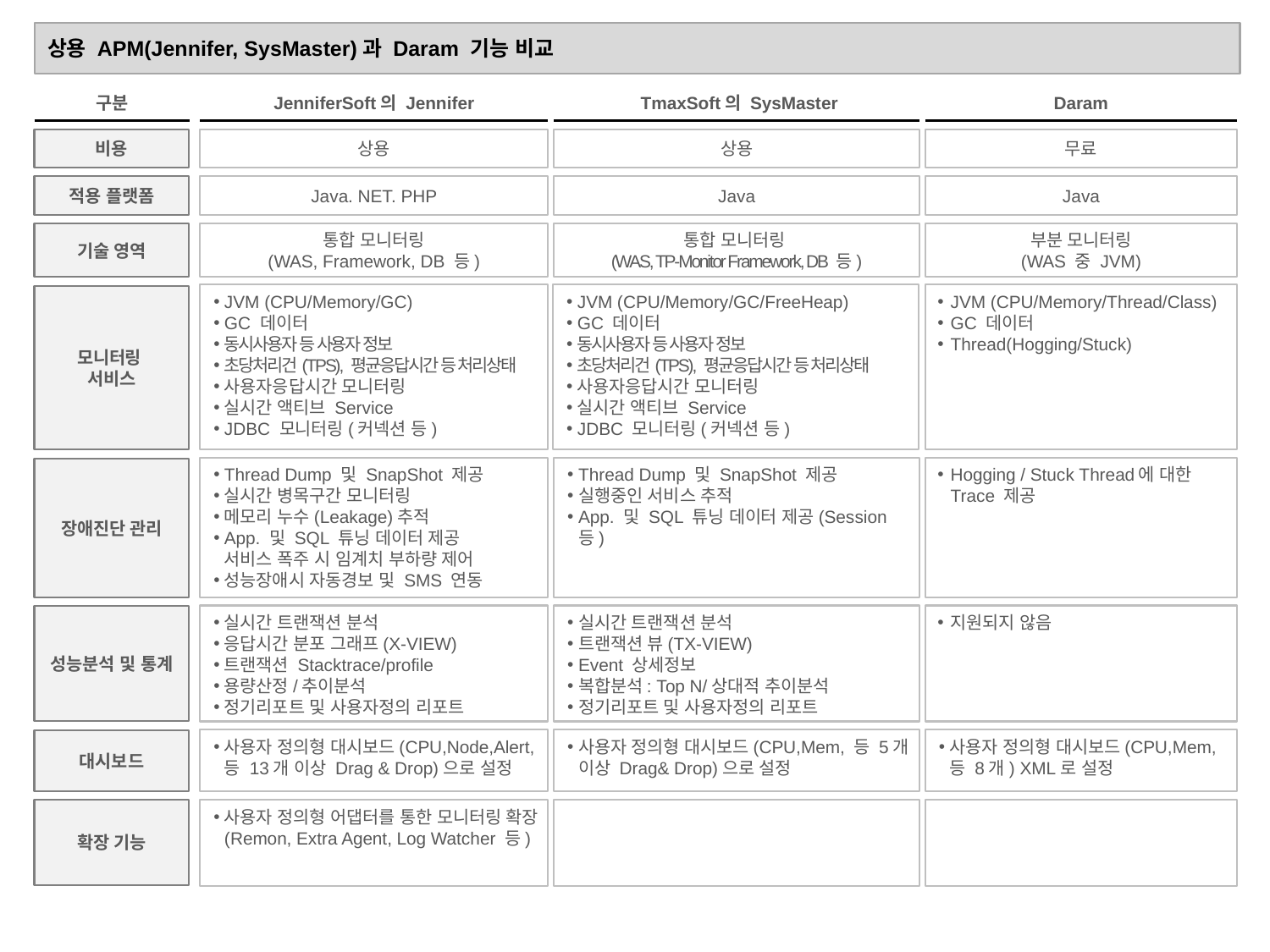

상용 APM(Jennifer, SysMaster)과 Daram 기능 비교
구분
JenniferSoft의 Jennifer
TmaxSoft의 SysMaster
Daram
비용
상용
상용
무료
적용 플랫폼
Java. NET. PHP
Java
Java
통합 모니터링
(WAS, Framework, DB 등)
통합 모니터링
(WAS, TP-Monitor Framework, DB 등)
부분 모니터링
(WAS 중 JVM)
기술 영역
JVM (CPU/Memory/GC)
GC 데이터
동시사용자 등 사용자 정보
초당처리건(TPS), 평균응답시간 등 처리상태
사용자응답시간 모니터링
실시간 액티브 Service
JDBC 모니터링(커넥션 등)
JVM (CPU/Memory/GC/FreeHeap)
GC 데이터
동시사용자 등 사용자 정보
초당처리건(TPS), 평균응답시간 등 처리상태
사용자응답시간 모니터링
실시간 액티브 Service
JDBC 모니터링(커넥션 등)

JVM (CPU/Memory/Thread/Class)
GC 데이터
Thread(Hogging/Stuck)
모니터링
서비스
Thread Dump 및 SnapShot 제공
실시간 병목구간 모니터링
메모리 누수(Leakage)추적
App. 및 SQL 튜닝 데이터 제공
서비스 폭주 시 임계치 부하량 제어
성능장애시 자동경보 및 SMS 연동
Thread Dump 및 SnapShot 제공
실행중인 서비스 추적
App. 및 SQL 튜닝 데이터 제공(Session 등)
Hogging / Stuck Thread에 대한 Trace 제공
장애진단 관리
실시간 트랜잭션 분석
응답시간 분포 그래프(X-VIEW)
트랜잭션 Stacktrace/profile
용량산정/추이분석
정기리포트 및 사용자정의 리포트
실시간 트랜잭션 분석
트랜잭션 뷰(TX-VIEW)
Event 상세정보
복합분석: Top N/상대적 추이분석
정기리포트 및 사용자정의 리포트

지원되지 않음
성능분석 및 통계
사용자 정의형 대시보드(CPU,Node,Alert, 등 13개 이상 Drag & Drop)으로 설정
사용자 정의형 대시보드(CPU,Mem, 등 5개 이상 Drag& Drop)으로 설정
사용자 정의형 대시보드(CPU,Mem, 등 8개) XML로 설정
대시보드
확장 기능
사용자 정의형 어댑터를 통한 모니터링 확장(Remon, Extra Agent, Log Watcher 등)